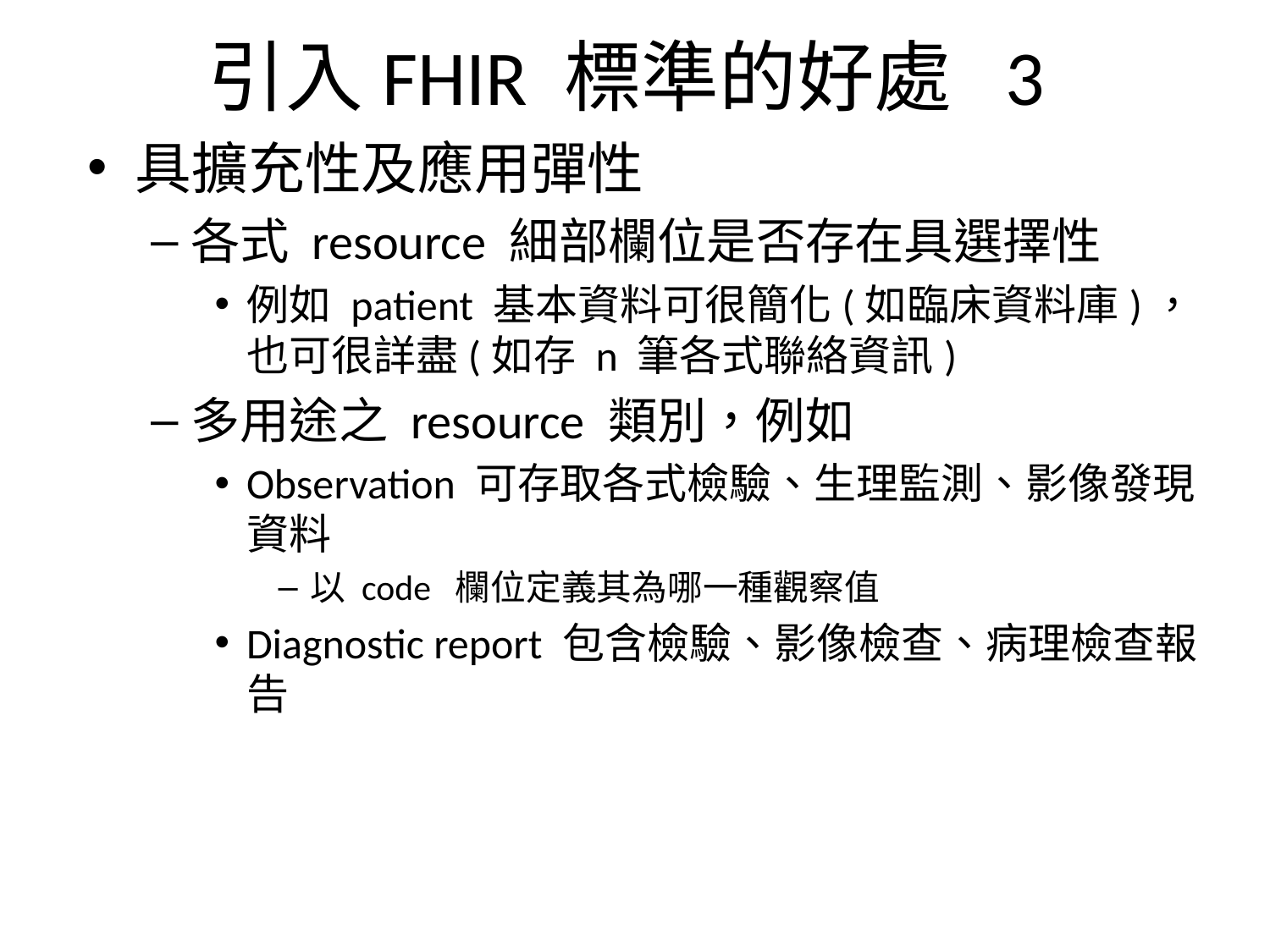

# 引入FHIR 標準的好處  3
具擴充性及應用彈性
各式 resource 細部欄位是否存在具選擇性
例如 patient 基本資料可很簡化(如臨床資料庫)，也可很詳盡(如存 n 筆各式聯絡資訊)
多用途之 resource 類別，例如
Observation 可存取各式檢驗、生理監測、影像發現資料
以 code  欄位定義其為哪一種觀察值
Diagnostic report 包含檢驗、影像檢查、病理檢查報告